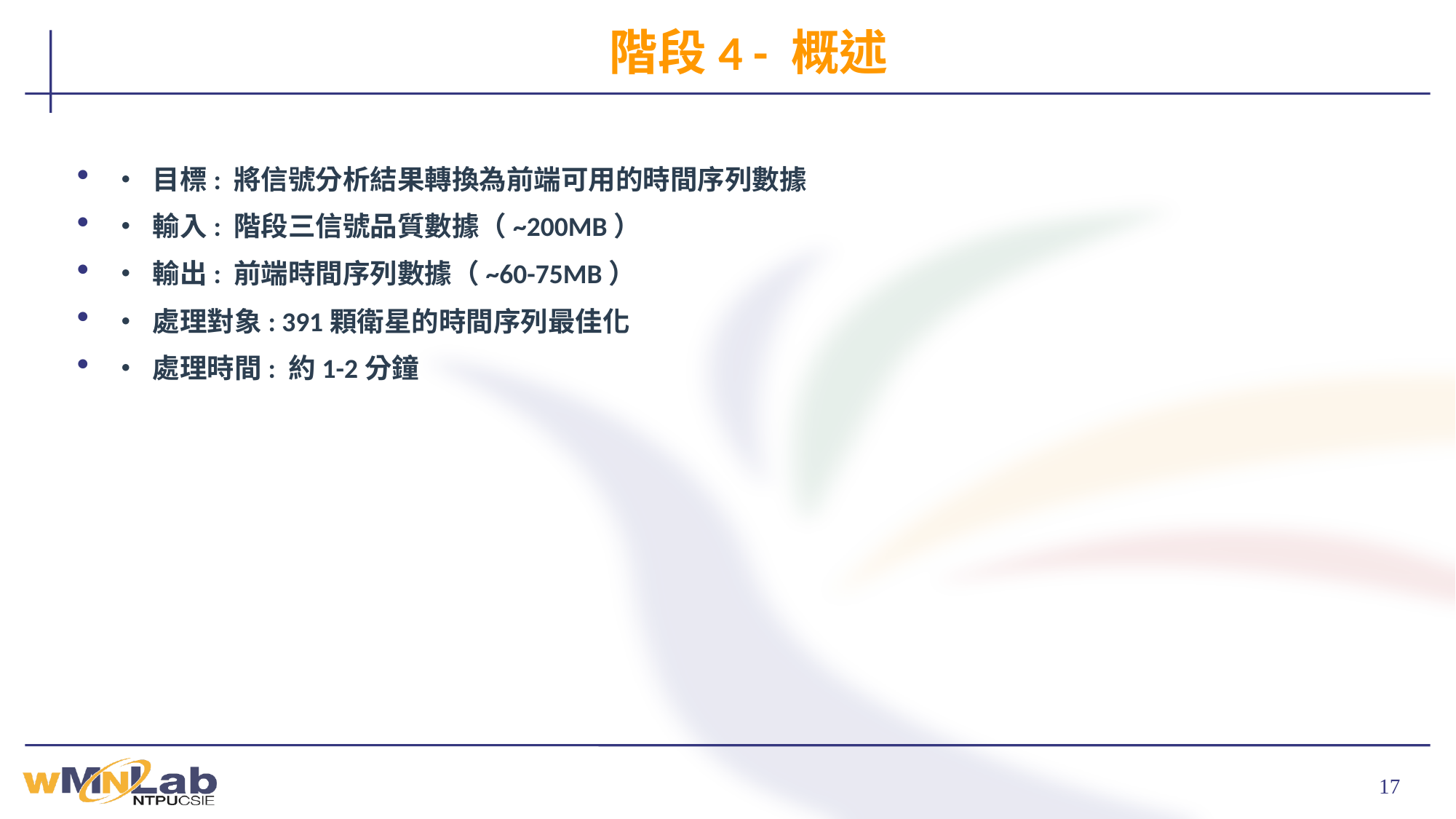

# 階段4 - 概述

• 目標: 將信號分析結果轉換為前端可用的時間序列數據
• 輸入: 階段三信號品質數據（~200MB）
• 輸出: 前端時間序列數據（~60-75MB）
• 處理對象: 391顆衛星的時間序列最佳化
• 處理時間: 約1-2分鐘